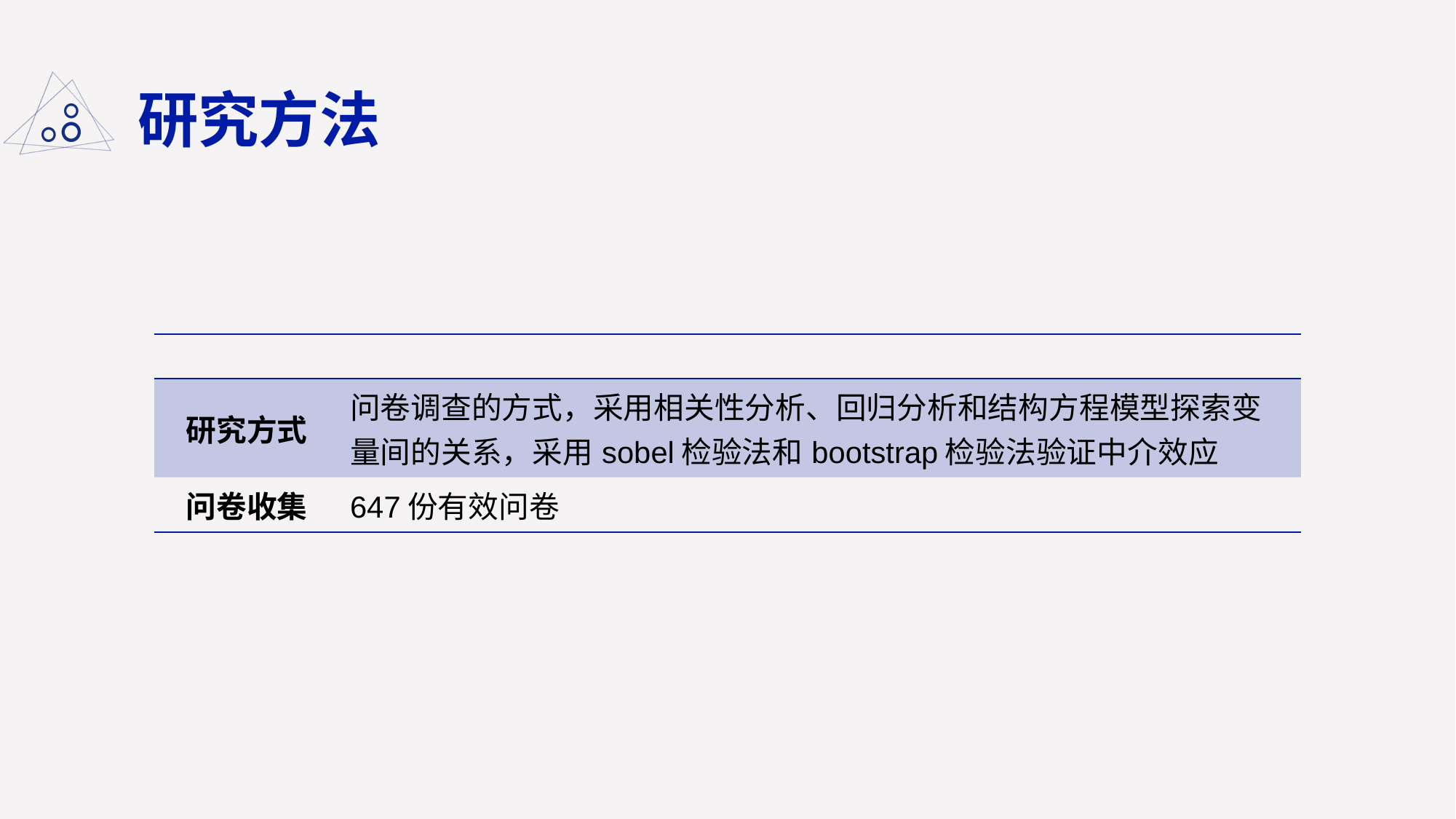

# 研究方法
|  |  |
| --- | --- |
| 研究方式 | 问卷调查的方式，采用相关性分析、回归分析和结构方程模型探索变量间的关系，采用sobel检验法和bootstrap检验法验证中介效应 |
| 问卷收集 | 647份有效问卷 |